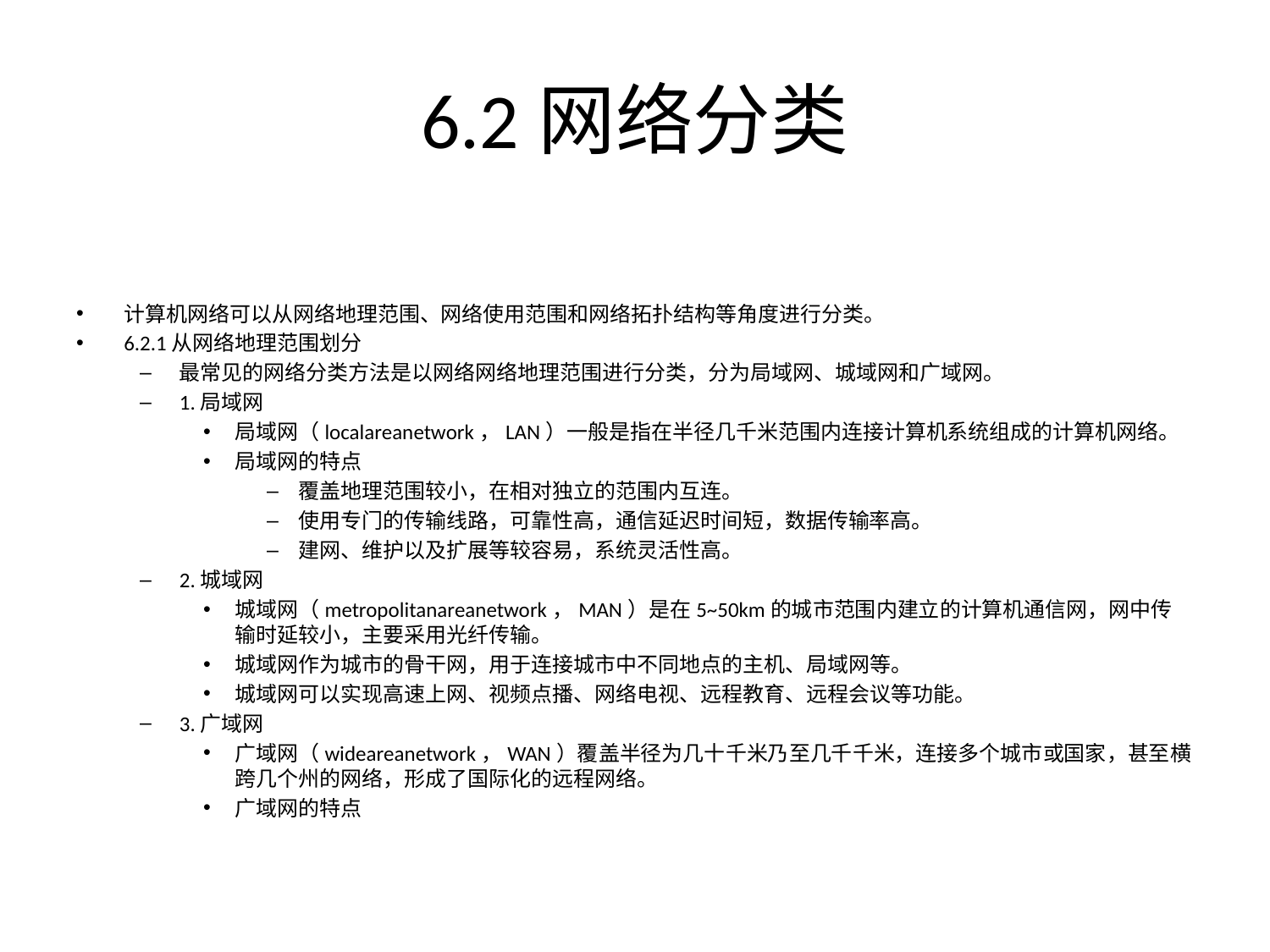

# 6.2网络分类

计算机网络可以从网络地理范围、网络使用范围和网络拓扑结构等角度进行分类。
6.2.1从网络地理范围划分
最常见的网络分类方法是以网络网络地理范围进行分类，分为局域网、城域网和广域网。
1.局域网
局域网（localareanetwork，LAN）一般是指在半径几千米范围内连接计算机系统组成的计算机网络。
局域网的特点
覆盖地理范围较小，在相对独立的范围内互连。
使用专门的传输线路，可靠性高，通信延迟时间短，数据传输率高。
建网、维护以及扩展等较容易，系统灵活性高。
2.城域网
城域网（metropolitanareanetwork，MAN）是在5~50km的城市范围内建立的计算机通信网，网中传输时延较小，主要采用光纤传输。
城域网作为城市的骨干网，用于连接城市中不同地点的主机、局域网等。
城域网可以实现高速上网、视频点播、网络电视、远程教育、远程会议等功能。
3.广域网
广域网（wideareanetwork，WAN）覆盖半径为几十千米乃至几千千米，连接多个城市或国家，甚至横跨几个州的网络，形成了国际化的远程网络。
广域网的特点